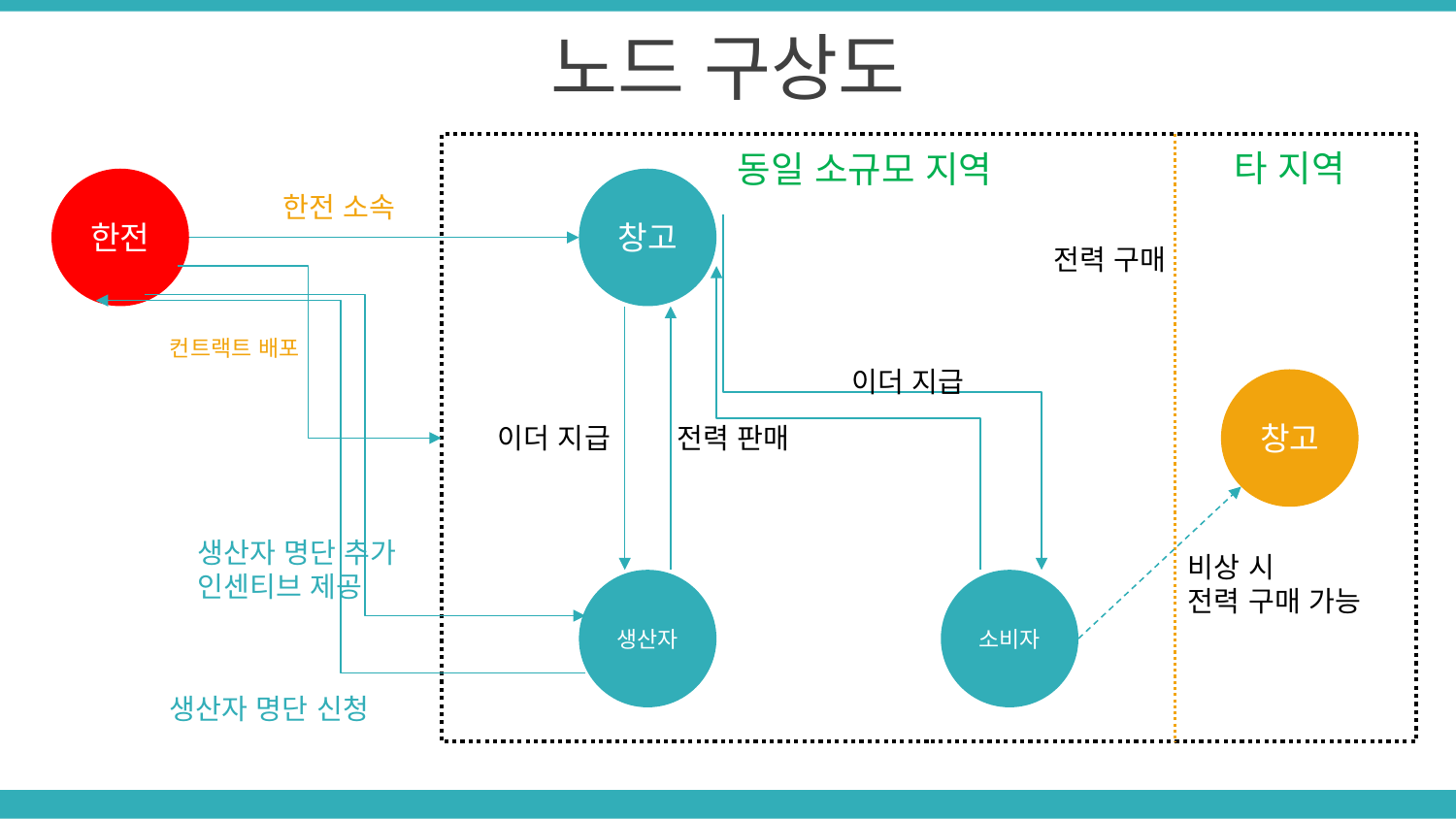

노드 구상도

타 지역
동일 소규모 지역
한전
창고
한전 소속
전력 구매
컨트랙트 배포
이더 지급
창고
이더 지급
전력 판매
생산자 명단 추가
인센티브 제공
비상 시
전력 구매 가능
생산자
소비자
생산자 명단 신청